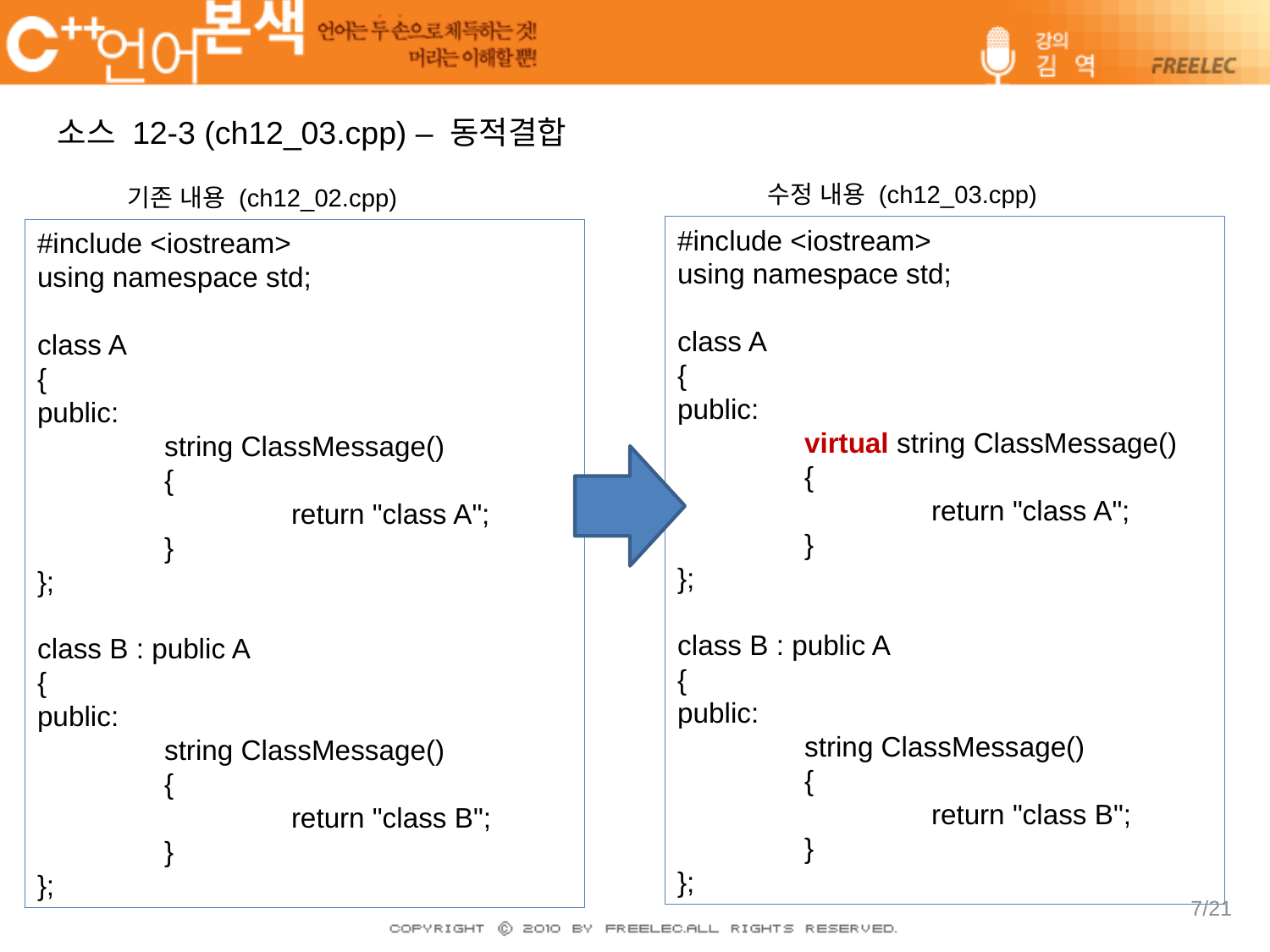

소스 12-3 (ch12_03.cpp) – 동적결합
수정 내용 (ch12_03.cpp)
기존 내용 (ch12_02.cpp)
#include <iostream>
using namespace std;

class A
{
public:
	virtual string ClassMessage()
	{
		return "class A";
	}
};

class B : public A
{
public:
	string ClassMessage()
	{
		return "class B";
	}
};
#include <iostream>
using namespace std;

class A
{
public:
	string ClassMessage()
	{
		return "class A";
	}
};

class B : public A
{
public:
	string ClassMessage()
	{
		return "class B";
	}
};

7/21